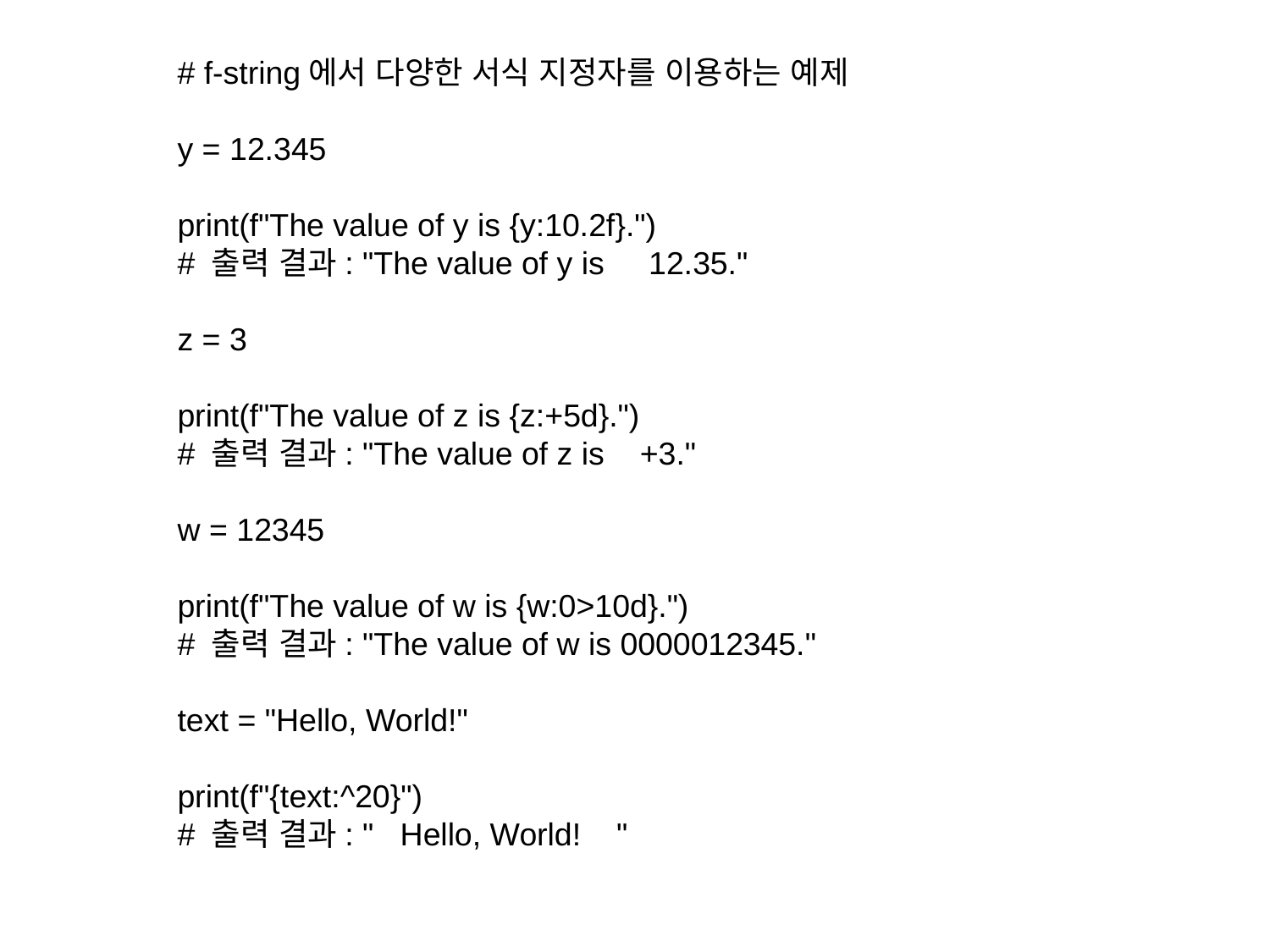

# f-string에서 다양한 서식 지정자를 이용하는 예제

y = 12.345

print(f"The value of y is {y:10.2f}.")
# 출력 결과: "The value of y is     12.35."

z = 3

print(f"The value of z is {z:+5d}.")
# 출력 결과: "The value of z is    +3."

w = 12345

print(f"The value of w is {w:0>10d}.")
# 출력 결과: "The value of w is 0000012345."

text = "Hello, World!"

print(f"{text:^20}")
# 출력 결과: "   Hello, World!    "